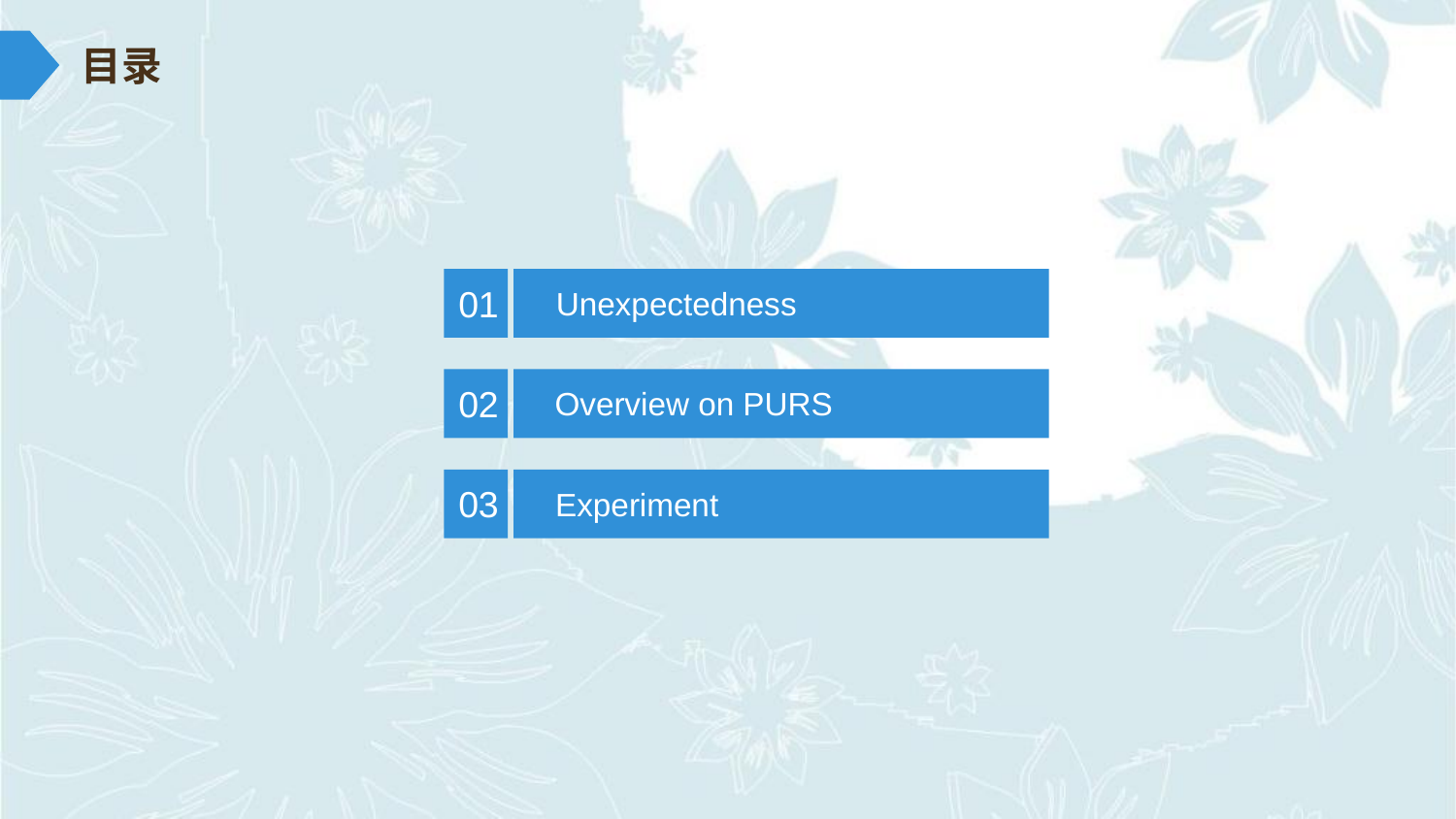

目录

Unexpectedness
01

Overview on PURS
02

Experiment
03